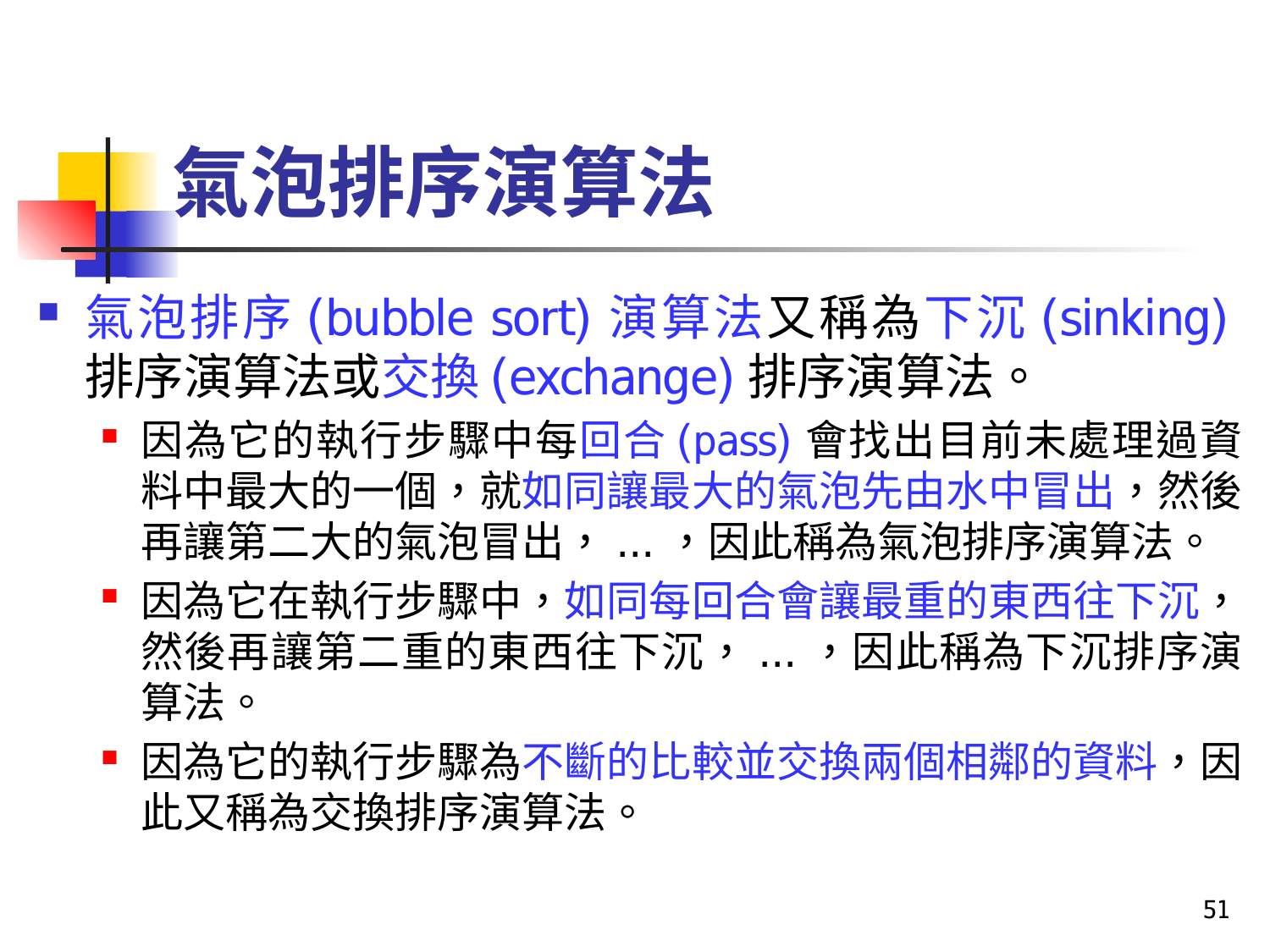

# 氣泡排序演算法
氣泡排序(bubble sort)演算法又稱為下沉(sinking)排序演算法或交換(exchange)排序演算法。
因為它的執行步驟中每回合(pass)會找出目前未處理過資料中最大的一個，就如同讓最大的氣泡先由水中冒出，然後再讓第二大的氣泡冒出，...，因此稱為氣泡排序演算法。
因為它在執行步驟中，如同每回合會讓最重的東西往下沉，然後再讓第二重的東西往下沉，...，因此稱為下沉排序演算法。
因為它的執行步驟為不斷的比較並交換兩個相鄰的資料，因此又稱為交換排序演算法。
51